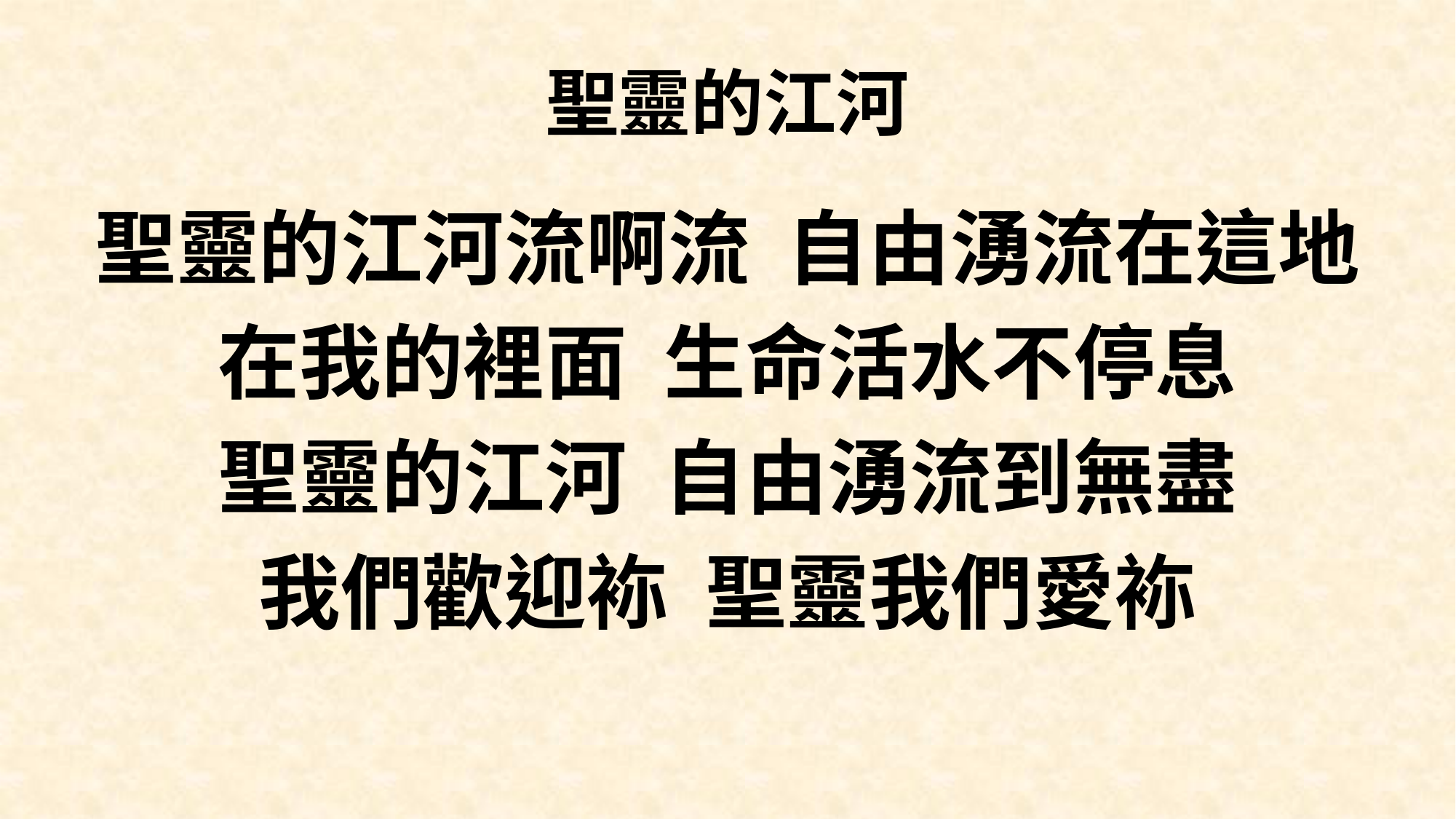

# 聖靈的江河
聖靈的江河流啊流  自由湧流在這地
在我的裡面  生命活水不停息
聖靈的江河  自由湧流到無盡
我們歡迎袮  聖靈我們愛袮